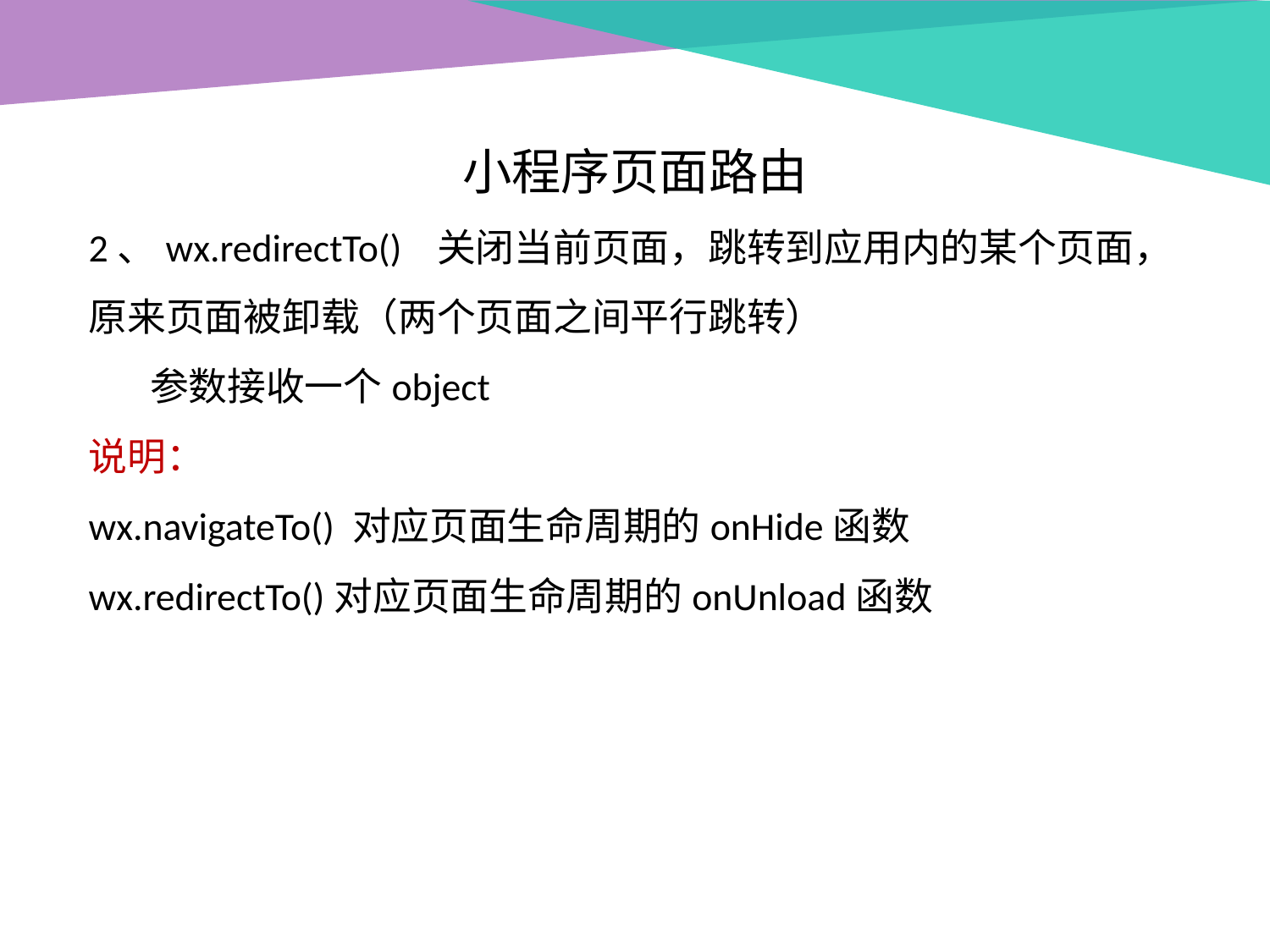

小程序页面路由
2、wx.redirectTo()   关闭当前页面，跳转到应用内的某个页面，原来页面被卸载（两个页面之间平行跳转）
      参数接收一个object
说明：
wx.navigateTo() 对应页面生命周期的onHide函数
wx.redirectTo()对应页面生命周期的onUnload函数